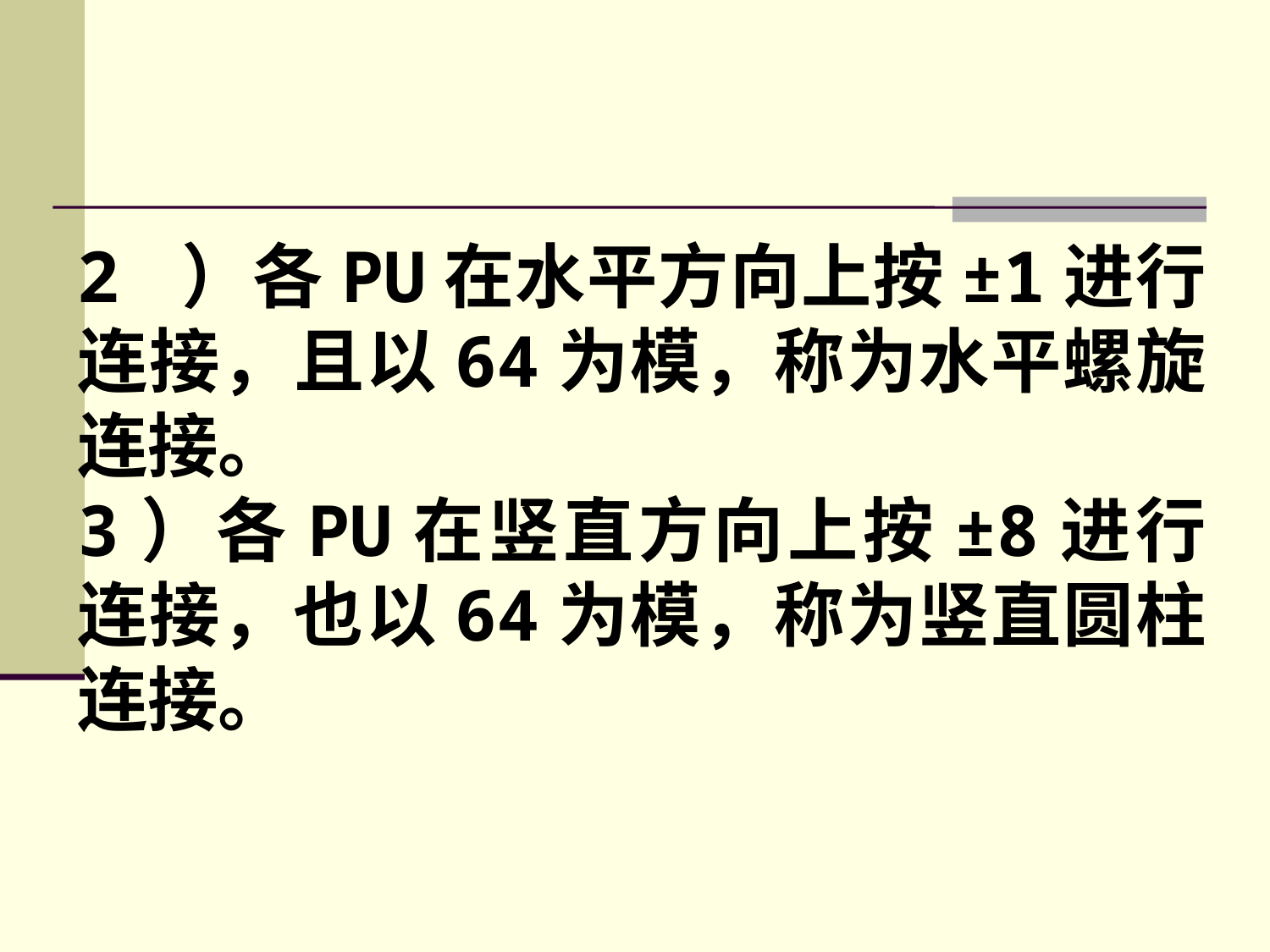

2 ）各PU在水平方向上按±1进行连接，且以64为模，称为水平螺旋连接。
3）各PU在竖直方向上按±8进行连接，也以64为模，称为竖直圆柱连接。

18